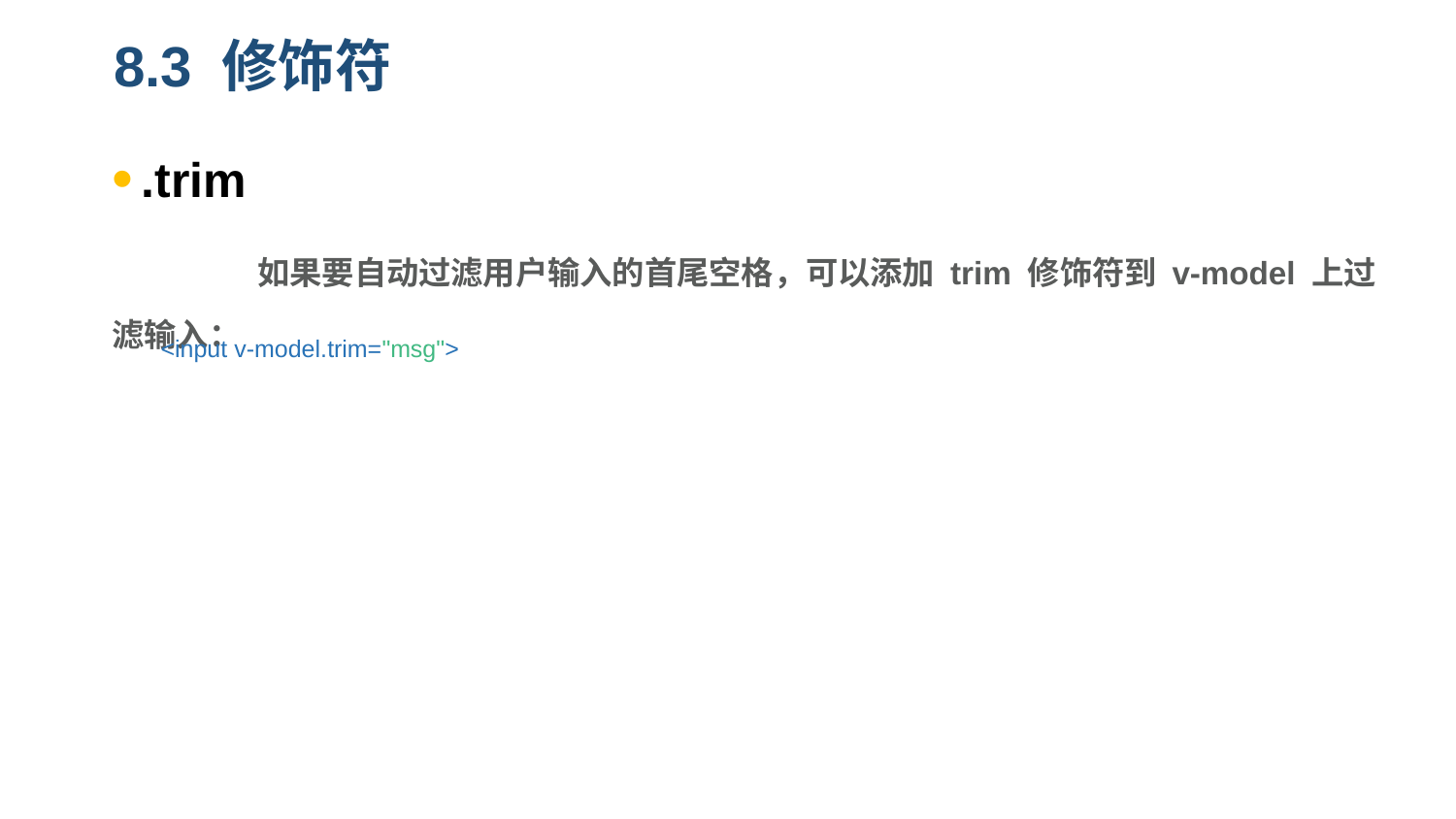

# 8.3 修饰符
.trim
	如果要自动过滤用户输入的首尾空格，可以添加 trim 修饰符到 v-model 上过滤输入：

| <input v-model.trim="msg"> |
| --- |
72